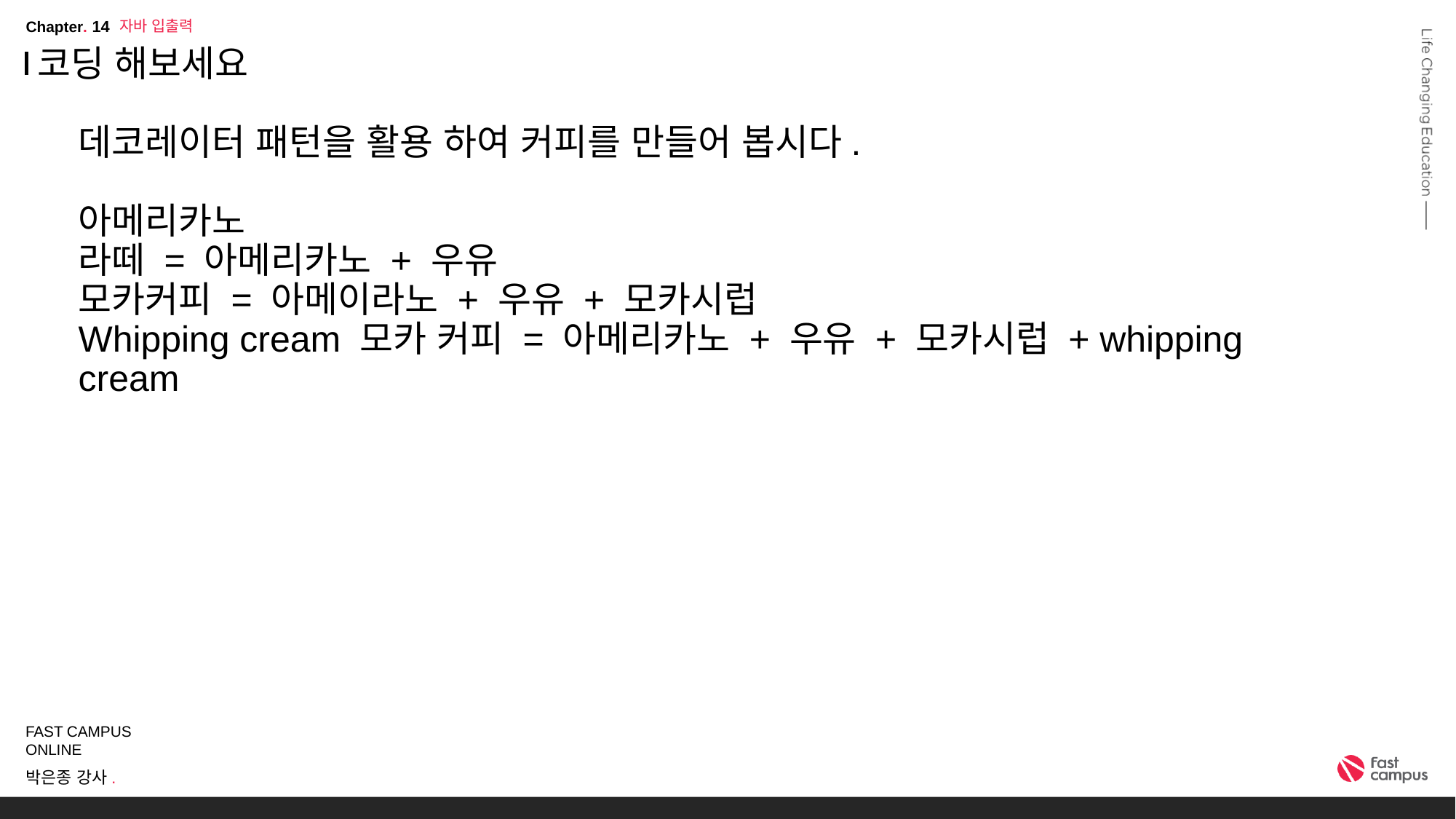

자바 입출력

14
# 코딩 해보세요 데코레이터 패턴을 활용 하여 커피를 만들어 봅시다. 아메리카노 라떼 = 아메리카노 + 우유 모카커피 = 아메이라노 + 우유 + 모카시럽 Whipping cream 모카 커피 = 아메리카노 + 우유 + 모카시럽 + whipping cream